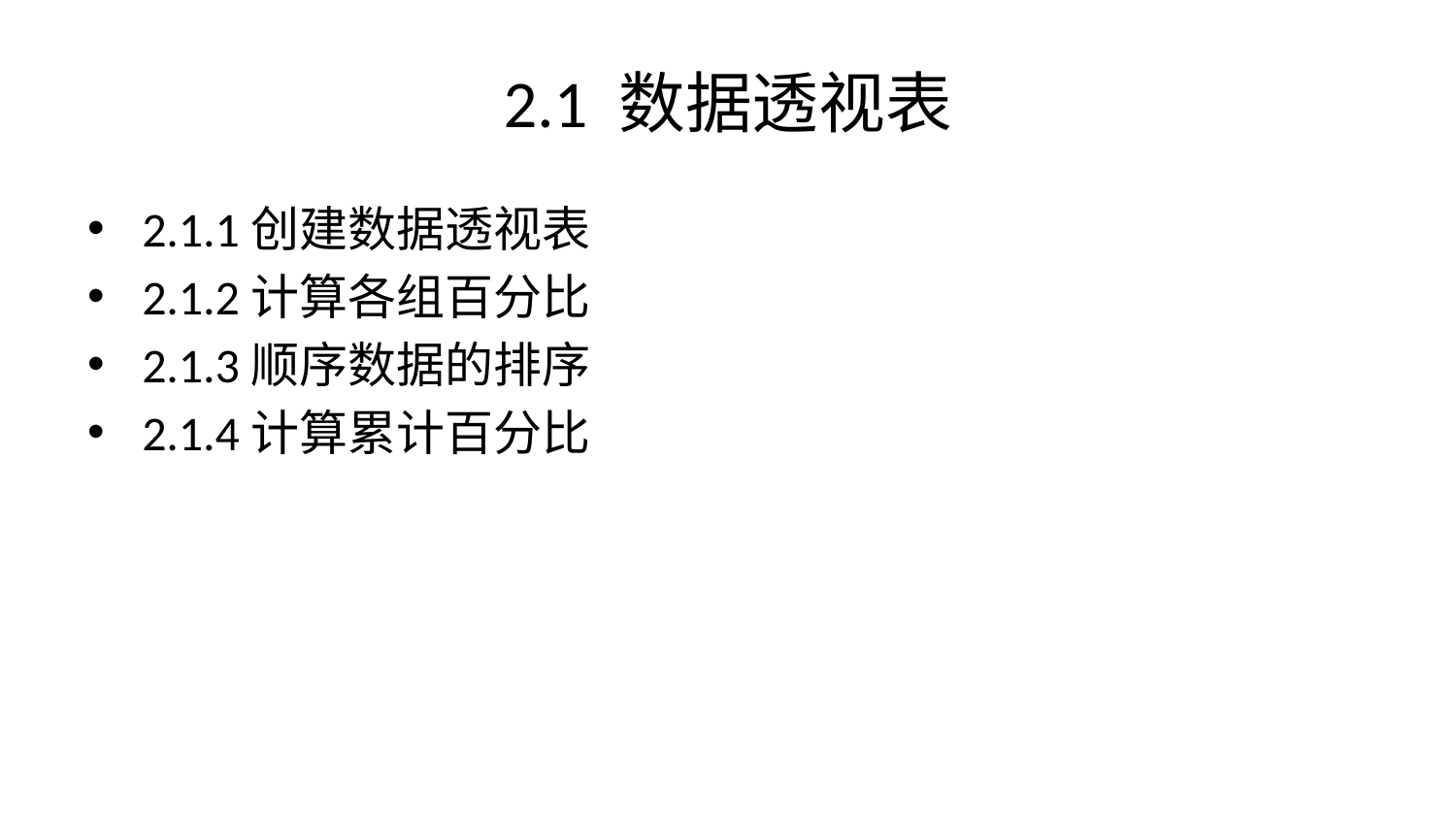

# 2.1 数据透视表
2.1.1创建数据透视表
2.1.2计算各组百分比
2.1.3顺序数据的排序
2.1.4计算累计百分比